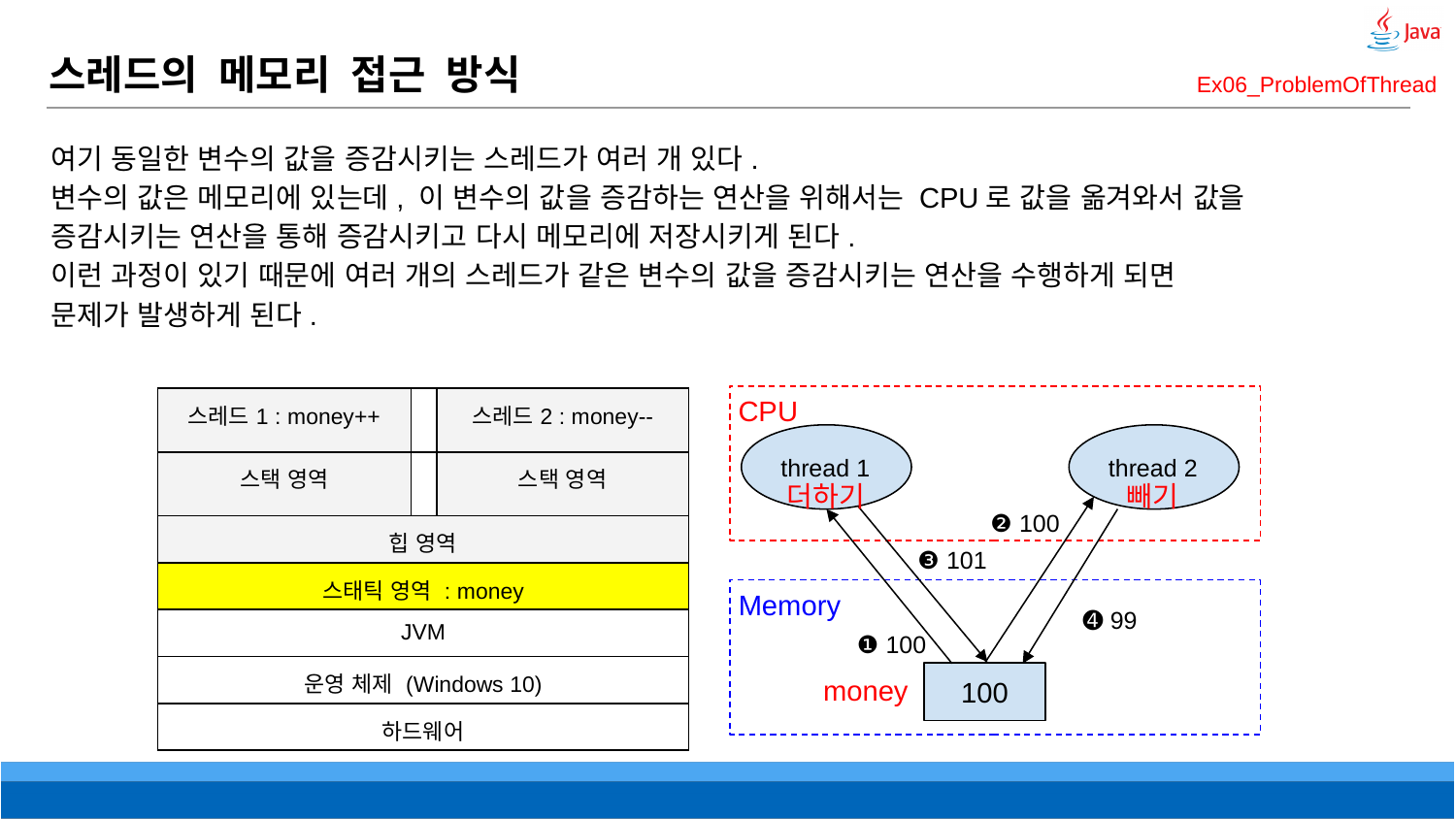

# 스레드의 메모리 접근 방식
Ex06_ProblemOfThread
여기 동일한 변수의 값을 증감시키는 스레드가 여러 개 있다.
변수의 값은 메모리에 있는데, 이 변수의 값을 증감하는 연산을 위해서는 CPU로 값을 옮겨와서 값을 증감시키는 연산을 통해 증감시키고 다시 메모리에 저장시키게 된다.
이런 과정이 있기 때문에 여러 개의 스레드가 같은 변수의 값을 증감시키는 연산을 수행하게 되면 문제가 발생하게 된다.
CPU

| 스레드1 : money++ |  | 스레드2 : money-- |
| --- | --- | --- |
| 스택 영역 |  | 스택 영역 |
| 힙 영역 |  |  |
| 스태틱 영역 : money |  |  |
| JVM |  |  |
| 운영 체제 (Windows 10) |  |  |
| 하드웨어 |  |  |
thread 1
thread 2
더하기
빼기
❷ 100
❸ 101
Memory

➍ 99
❶ 100
money
100